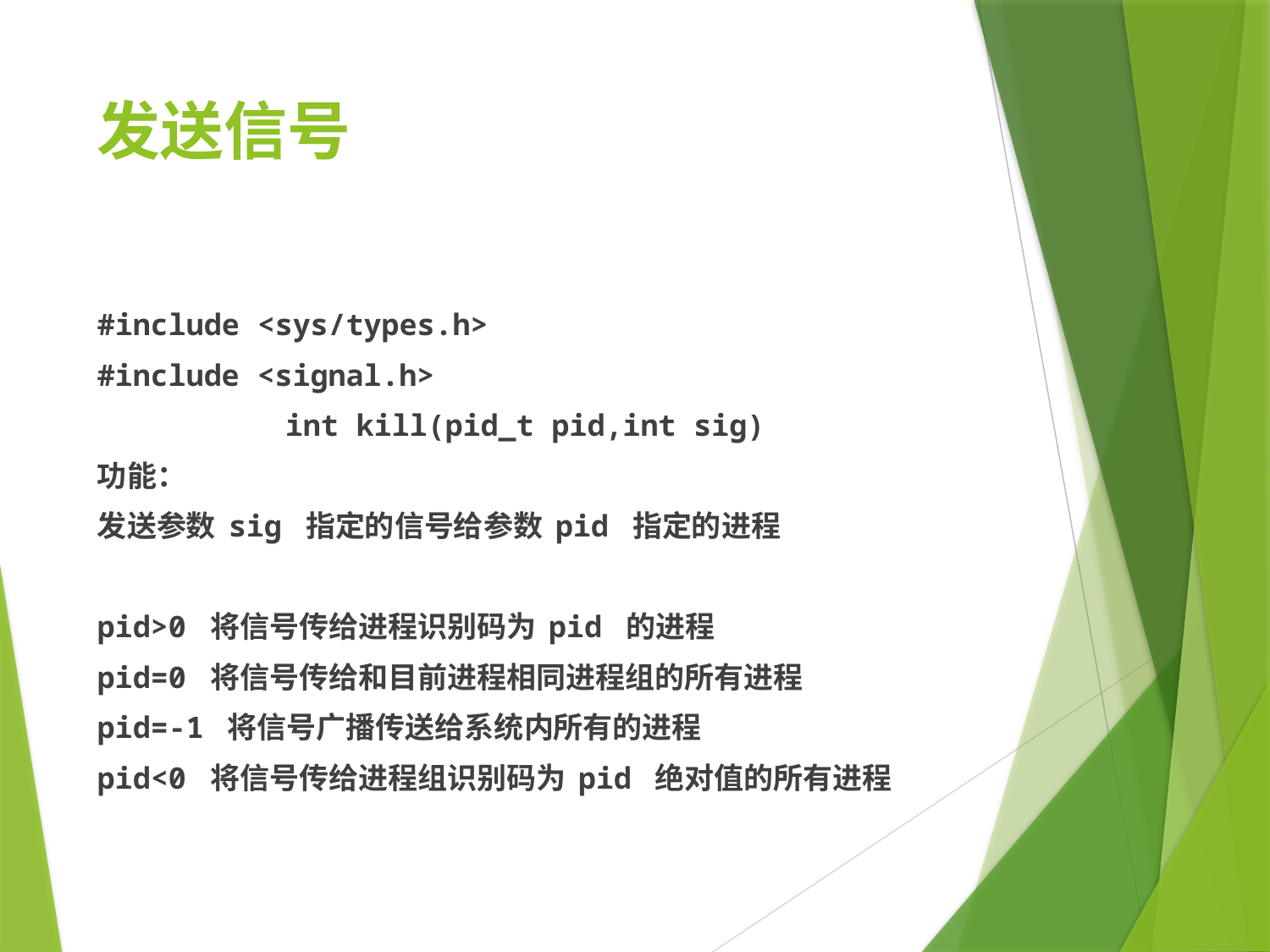

# 发送信号
#include <sys/types.h>
#include <signal.h>
int kill(pid_t pid,int sig)
功能：
发送参数 sig 指定的信号给参数 pid 指定的进程

pid>0 将信号传给进程识别码为 pid 的进程
pid=0 将信号传给和目前进程相同进程组的所有进程
pid=-1 将信号广播传送给系统内所有的进程
pid<0 将信号传给进程组识别码为 pid 绝对值的所有进程